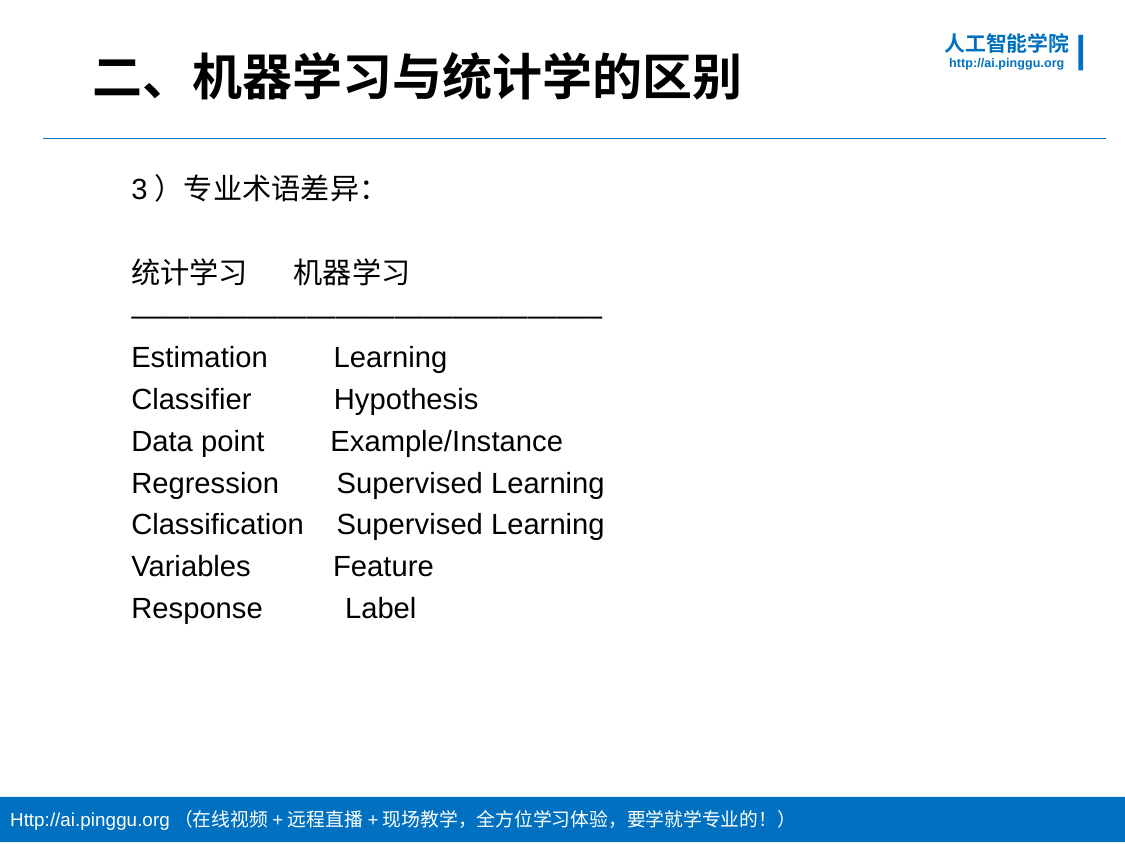

# 二、机器学习与统计学的区别
3）专业术语差异：

统计学习       机器学习
———————————–————–
Estimation        Learning
Classifier          Hypothesis
Data point        Example/Instance
Regression       Supervised Learning
Classification    Supervised Learning
Variables          Feature
Response          Label
16